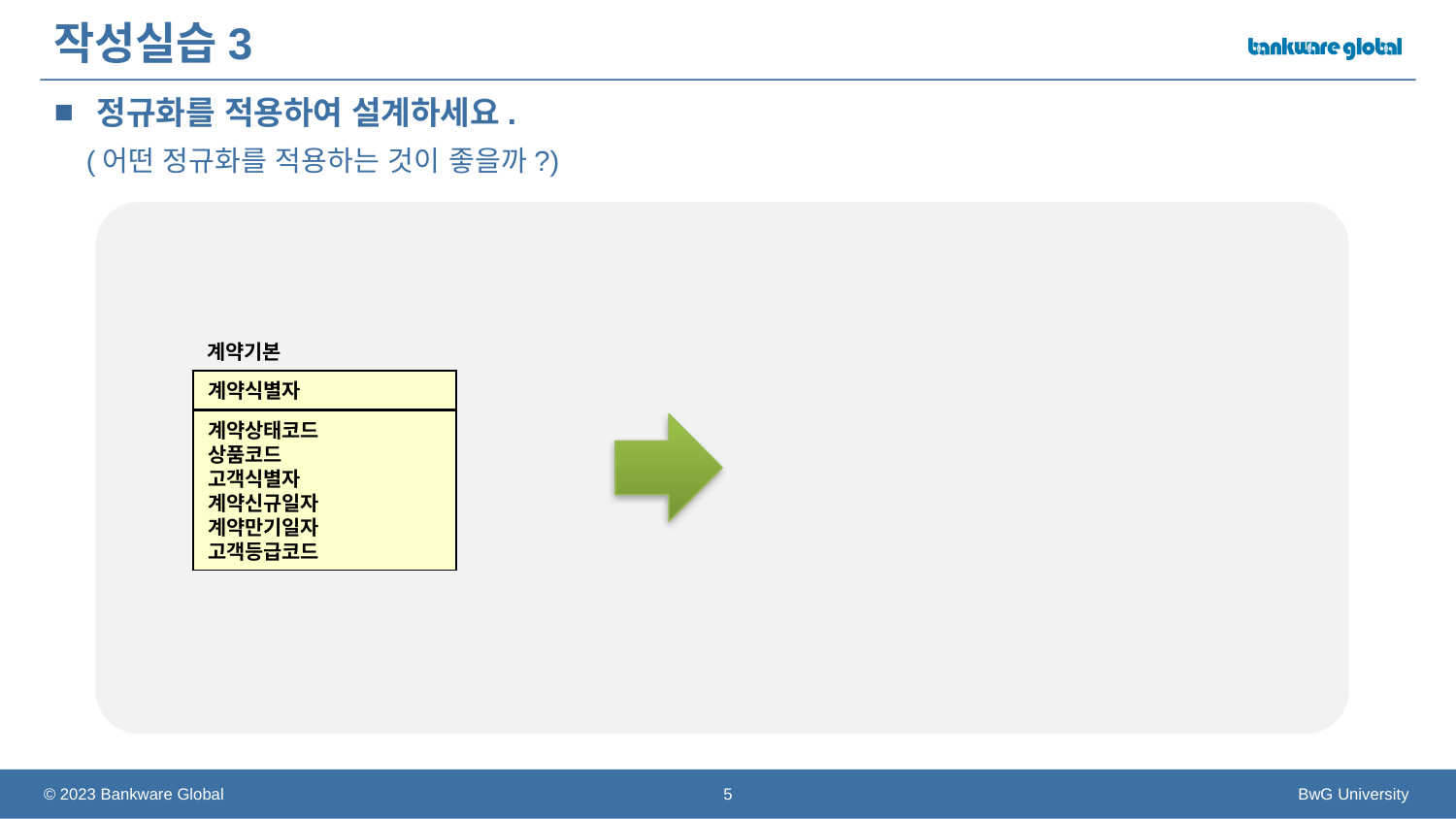

# 작성실습3
정규화를 적용하여 설계하세요.
    (어떤 정규화를 적용하는 것이 좋을까?)

계약기본
계약식별자
계약상태코드
상품코드
고객식별자
계약신규일자
계약만기일자
고객등급코드

5